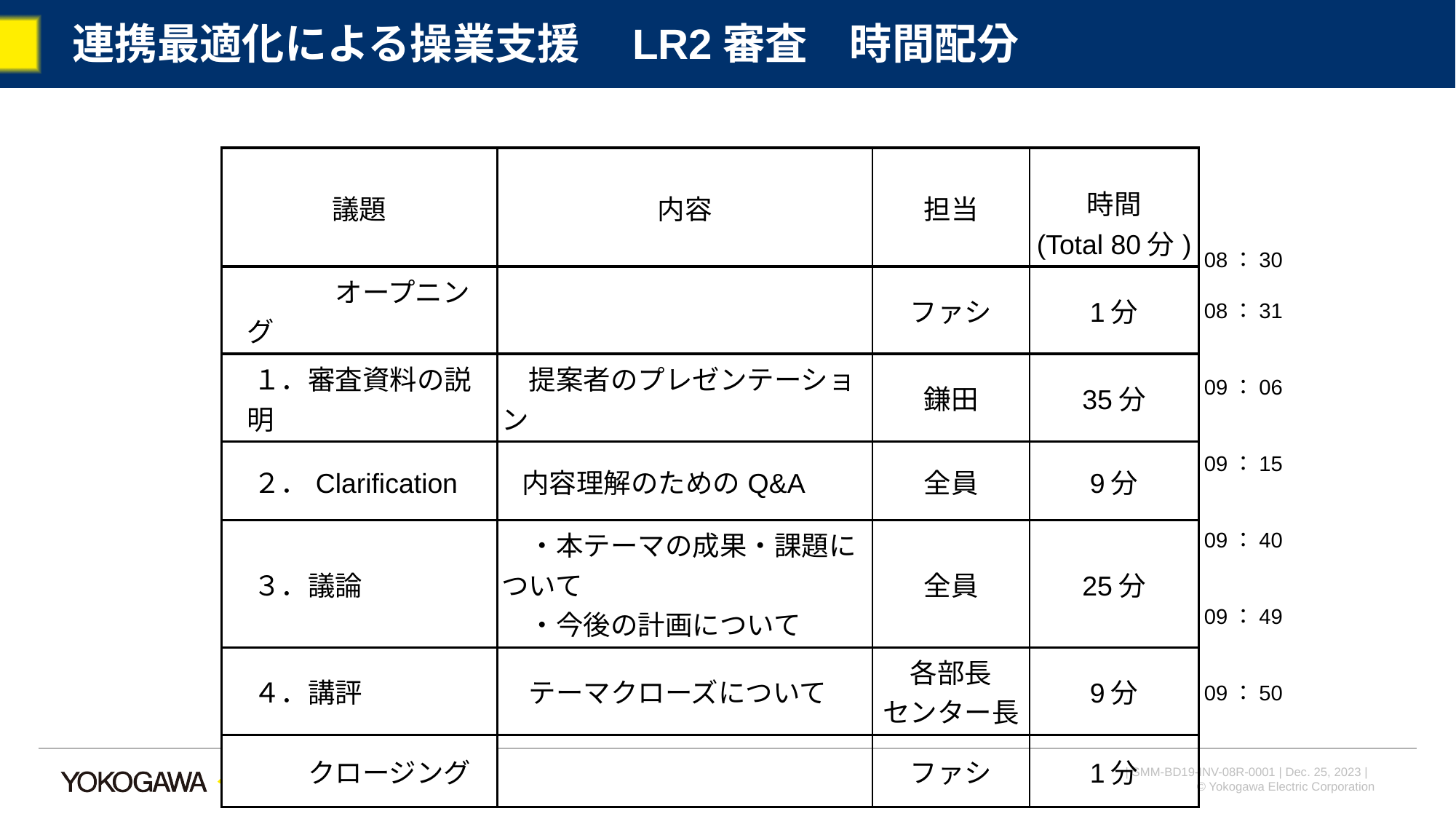

# 連携最適化による操業支援　LR2審査　時間配分
| 議題 | 内容 | 担当 | 時間 (Total 80分) |
| --- | --- | --- | --- |
| オープニング |  | ファシ | 1分 |
| １．審査資料の説明 | 提案者のプレゼンテーション | 鎌田 | 35分 |
| ２．Clarification | 内容理解のためのQ&A | 全員 | 9分 |
| ３．議論 | ・本テーマの成果・課題について 　・今後の計画について | 全員 | 25分 |
| ４．講評 | テーマクローズについて | 各部長 センター長 | 9分 |
| クロージング |  | ファシ | 1分 |
08：30

08：31

09：06

09：15

09：40

09：49

09：50